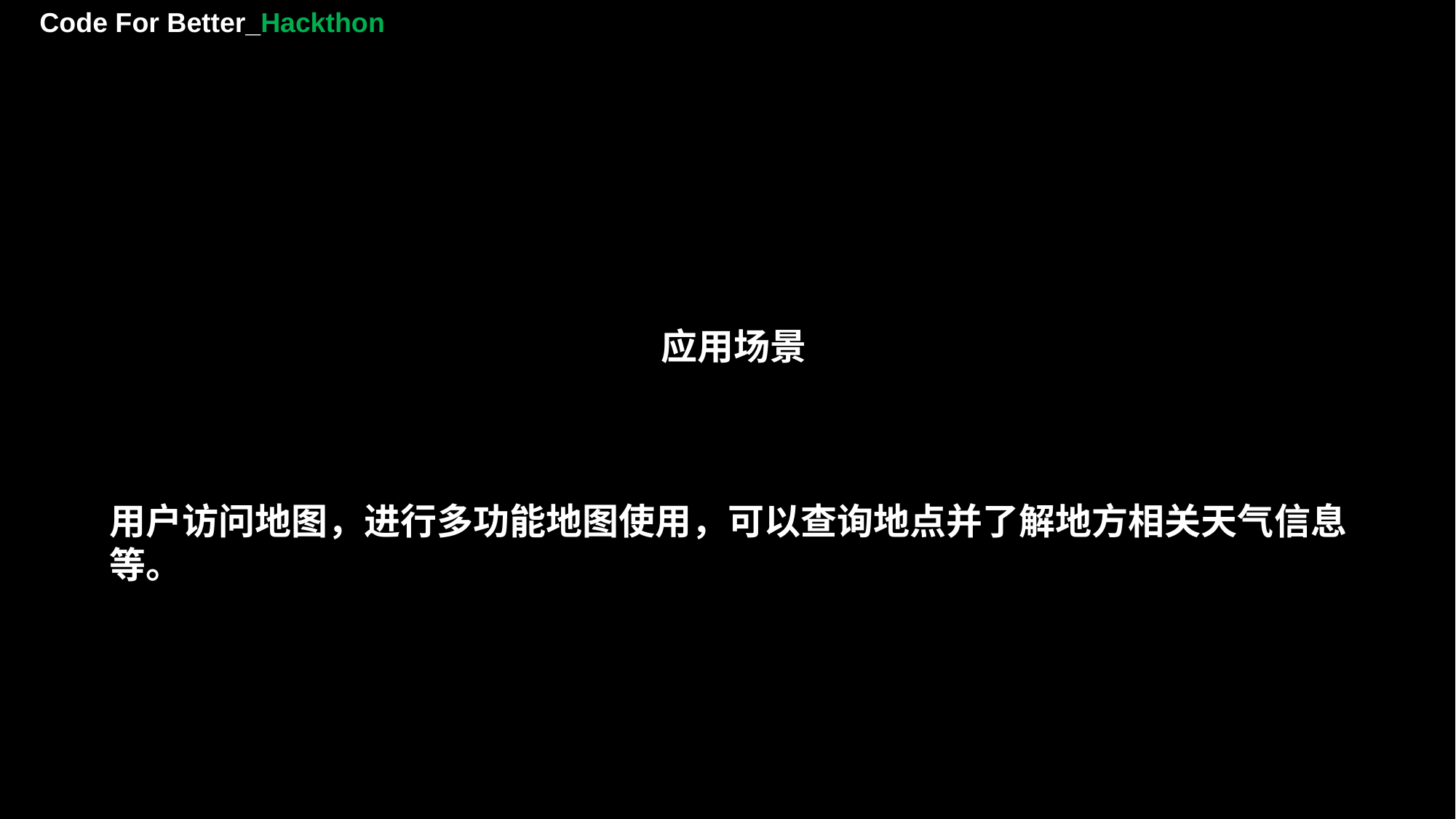

Code For Better_Hackthon
应用场景

用户访问地图，进行多功能地图使用，可以查询地点并了解地方相关天气信息等。